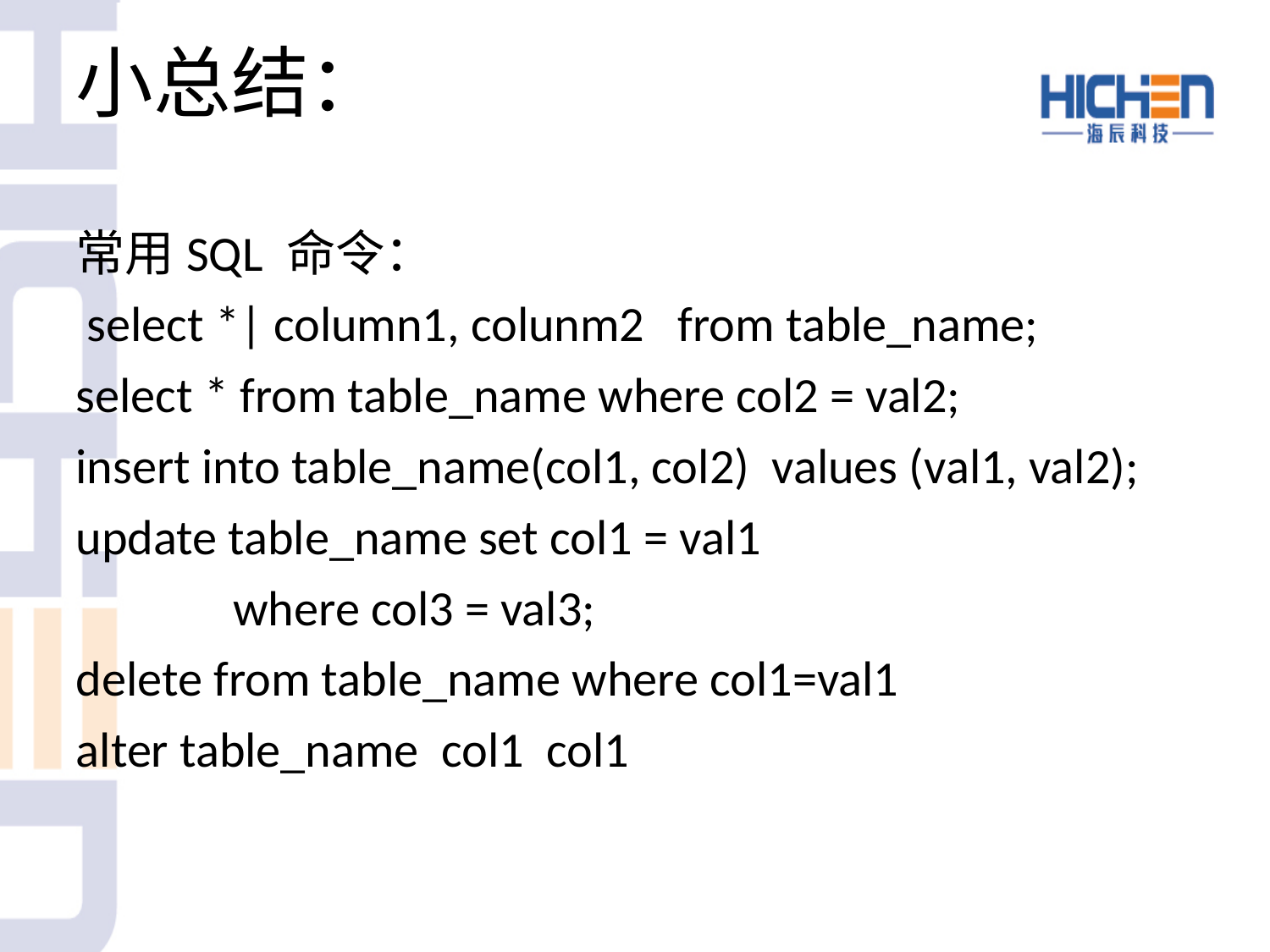

# 小总结：
常用SQL 命令：
 select *| column1, colunm2   from table_name;
select * from table_name where col2 = val2;
insert into table_name(col1, col2)  values (val1, val2);
update table_name set col1 = val1
              where col3 = val3;
delete from table_name where col1=val1
alter table_name  col1  col1